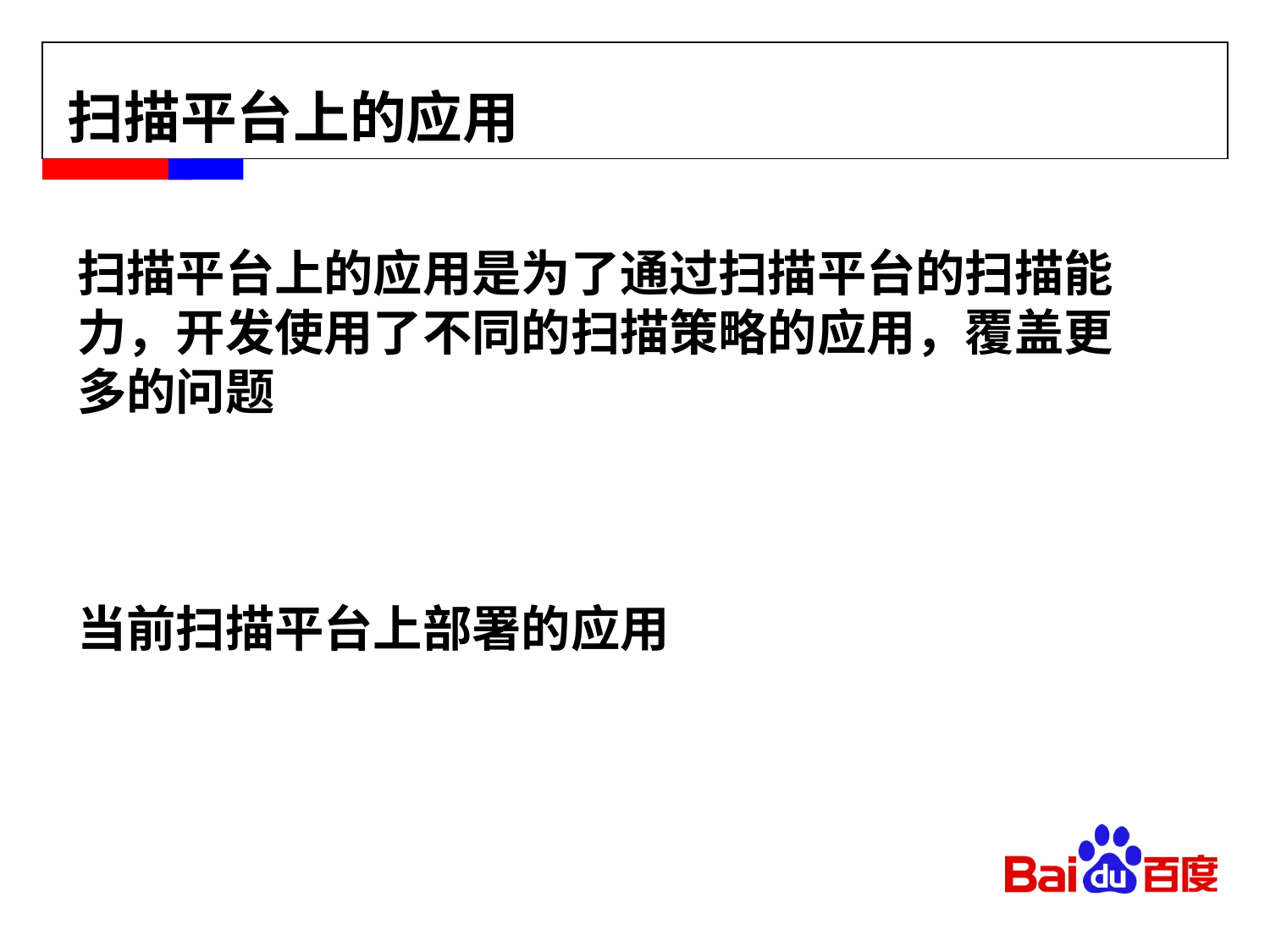

扫描平台上的应用

### Chart

| Category |
|---|
扫描平台上的应用是为了通过扫描平台的扫描能力，开发使用了不同的扫描策略的应用，覆盖更多的问题

当前扫描平台上部署的应用